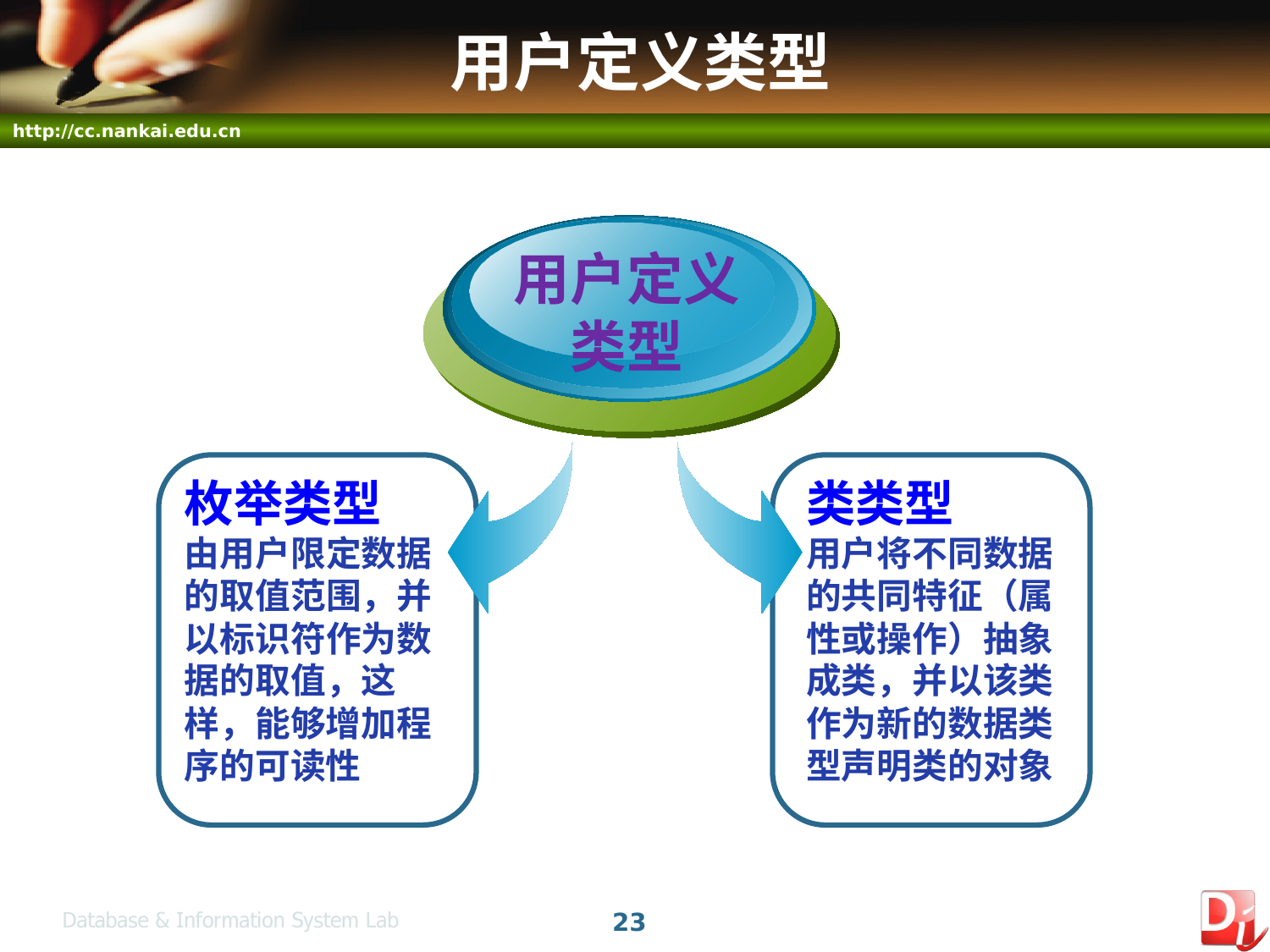

# 用户定义类型

用户定义
类型

枚举类型
由用户限定数据的取值范围，并以标识符作为数据的取值，这样，能够增加程序的可读性
类类型
用户将不同数据的共同特征（属性或操作）抽象成类，并以该类作为新的数据类型声明类的对象
23
Database & Information System Lab